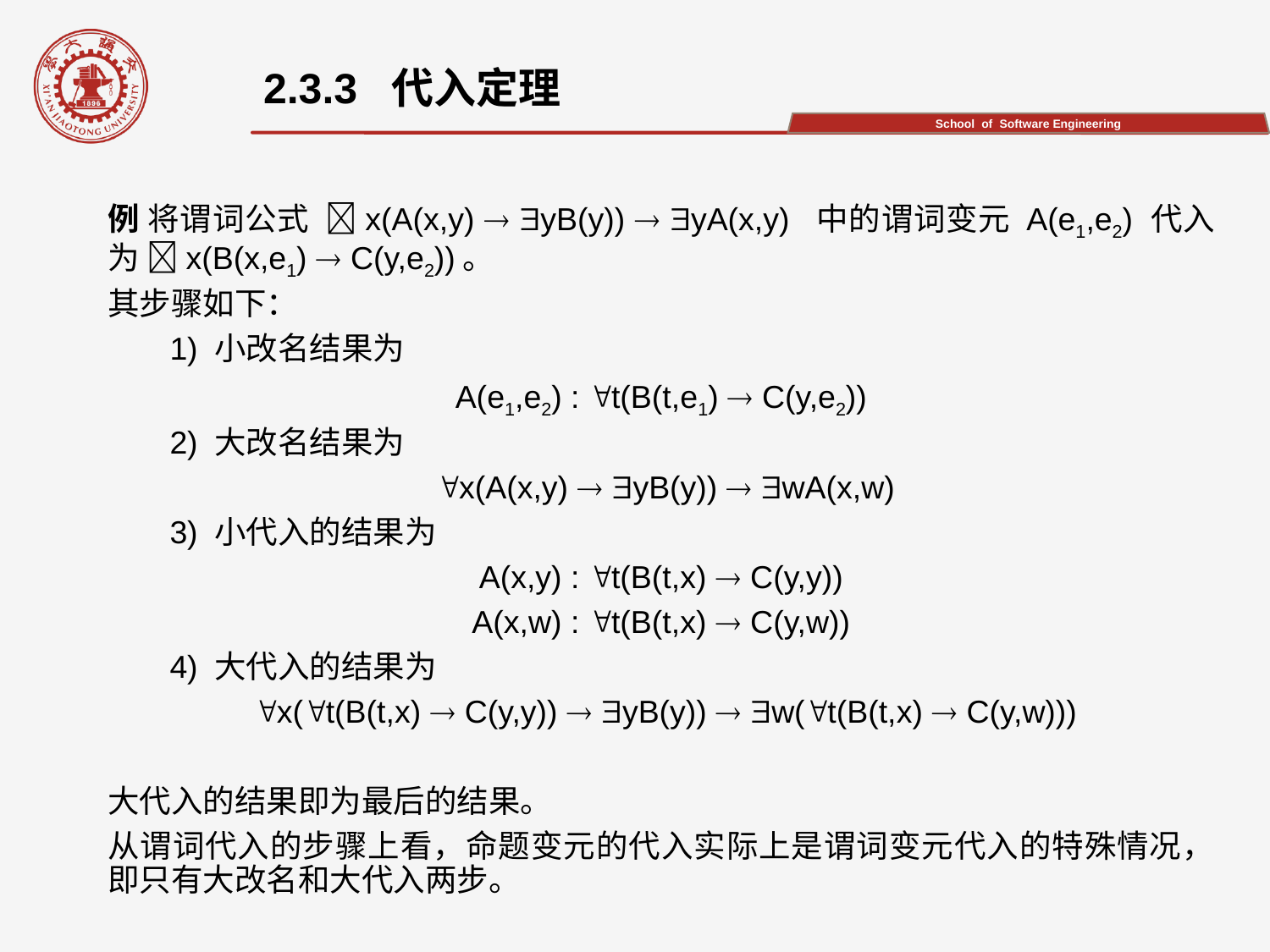

2.3.3  代入定理

例 将谓词公式  ∀x(A(x,y) → ∃yB(y)) → ∃yA(x,y)  中的谓词变元 A(e1,e2) 代入为 ∀x(B(x,e1) → C(y,e2))。
其步骤如下：
       1) 小改名结果为
A(e1,e2) : ∀t(B(t,e1) → C(y,e2))
       2) 大改名结果为
 ∀x(A(x,y) → ∃yB(y)) → ∃wA(x,w)
       3) 小代入的结果为
A(x,y) : ∀t(B(t,x) → C(y,y))
A(x,w) : ∀t(B(t,x) → C(y,w))
       4) 大代入的结果为
 ∀x(∀t(B(t,x) → C(y,y)) → ∃yB(y)) → ∃w(∀t(B(t,x) → C(y,w)))

大代入的结果即为最后的结果。
从谓词代入的步骤上看，命题变元的代入实际上是谓词变元代入的特殊情况，即只有大改名和大代入两步。